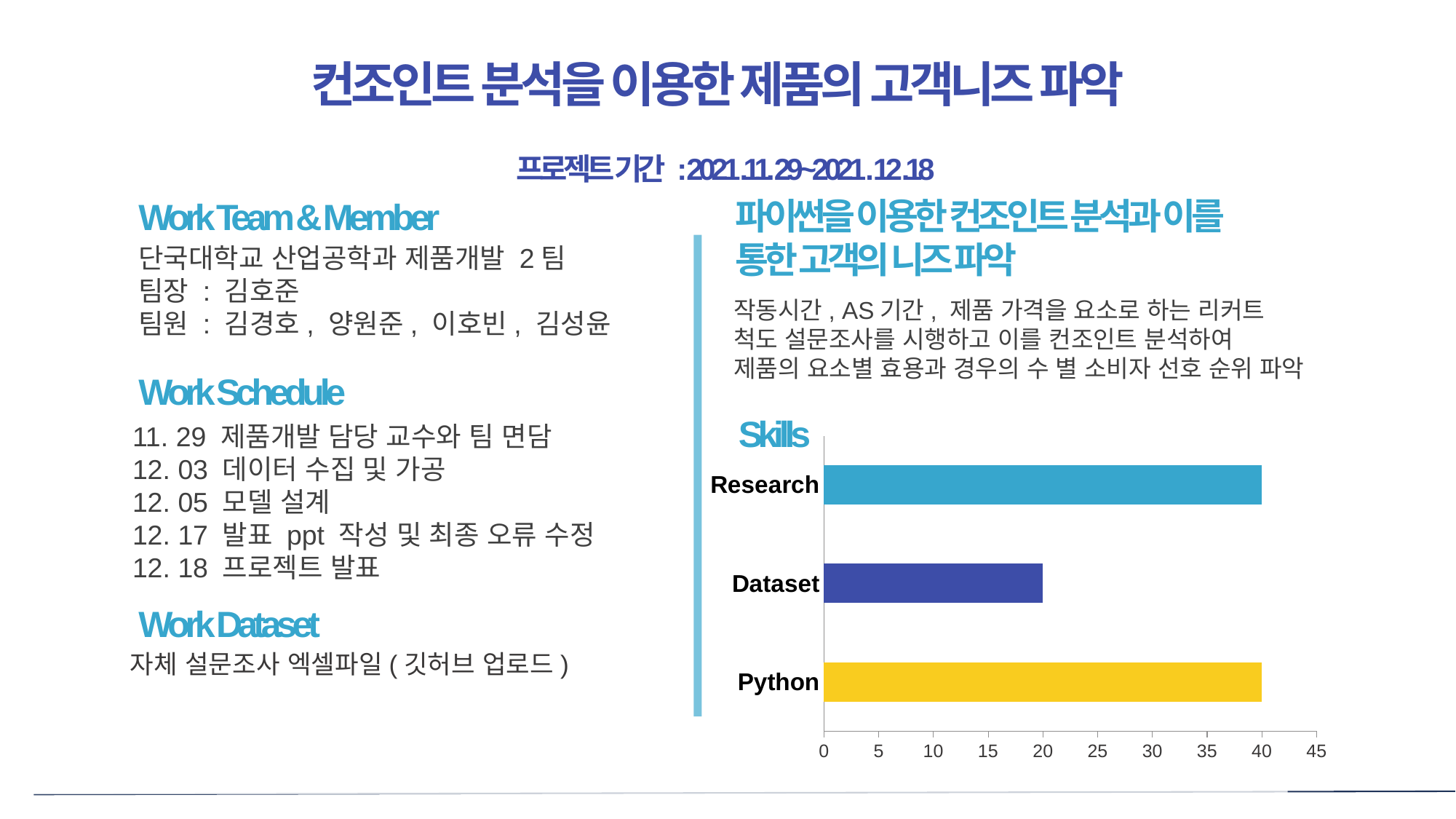

CC
컨조인트 분석을 이용한 제품의 고객니즈 파악
프로젝트 기간 : 2021 .11. 29~2021 . 12 .18
파이썬을 이용한 컨조인트 분석과 이를 통한 고객의 니즈 파악
Work Team & Member
단국대학교 산업공학과 제품개발 2팀
팀장 : 김호준
팀원 : 김경호, 양원준, 이호빈, 김성윤
작동시간, AS기간, 제품 가격을 요소로 하는 리커트 척도 설문조사를 시행하고 이를 컨조인트 분석하여 제품의 요소별 효용과 경우의 수 별 소비자 선호 순위 파악
Work Schedule
Skills
11. 29 제품개발 담당 교수와 팀 면담
12. 03 데이터 수집 및 가공
12. 05 모델 설계
12. 17 발표 ppt 작성 및 최종 오류 수정
12. 18 프로젝트 발표

### Chart

| Category | 계열 2 |
|---|---|
| Python | 40.0 |
| Dataset | 20.0 |
| Research | 40.0 |
Work Dataset
자체 설문조사 엑셀파일(깃허브 업로드)

기획배경